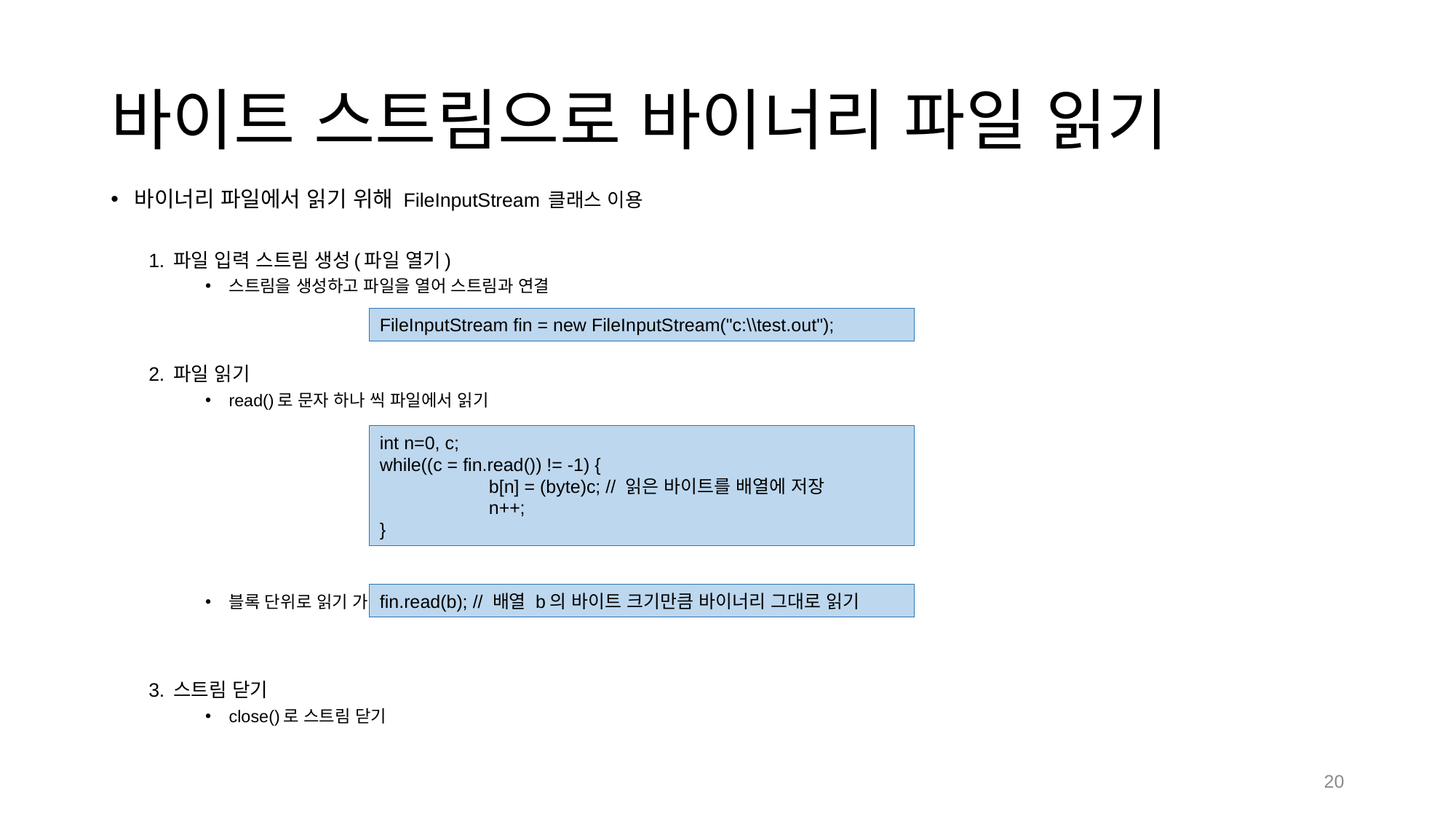

# 바이트 스트림으로 바이너리 파일 읽기
바이너리 파일에서 읽기 위해 FileInputStream 클래스 이용

1. 파일 입력 스트림 생성(파일 열기)
스트림을 생성하고 파일을 열어 스트림과 연결

2. 파일 읽기
read()로 문자 하나 씩 파일에서 읽기

블록 단위로 읽기 가능

3. 스트림 닫기
close()로 스트림 닫기

FileInputStream fin = new FileInputStream("c:\\test.out");
int n=0, c;
while((c = fin.read()) != -1) {
	b[n] = (byte)c; // 읽은 바이트를 배열에 저장
	n++;
}
fin.read(b); // 배열 b의 바이트 크기만큼 바이너리 그대로 읽기
20